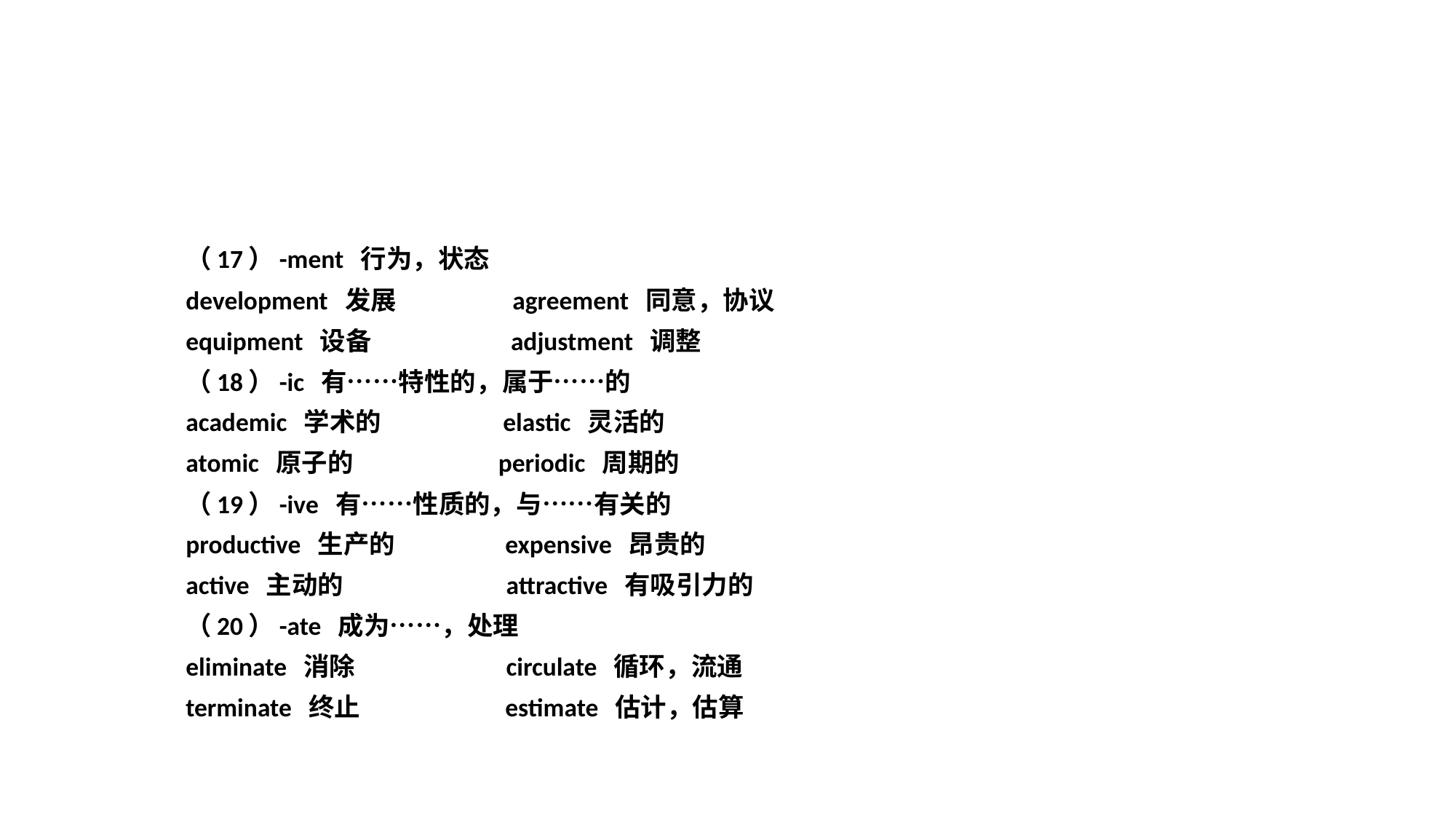

#
（17）-ment  行为，状态
development  发展                   agreement  同意，协议
equipment  设备                       adjustment  调整
（18）-ic  有……特性的，属于……的
academic  学术的                    elastic  灵活的
atomic  原子的                        periodic  周期的
（19）-ive  有……性质的，与……有关的
productive  生产的                  expensive  昂贵的
active  主动的                           attractive  有吸引力的
（20）-ate  成为……，处理
eliminate  消除                         circulate  循环，流通
terminate  终止                        estimate  估计，估算